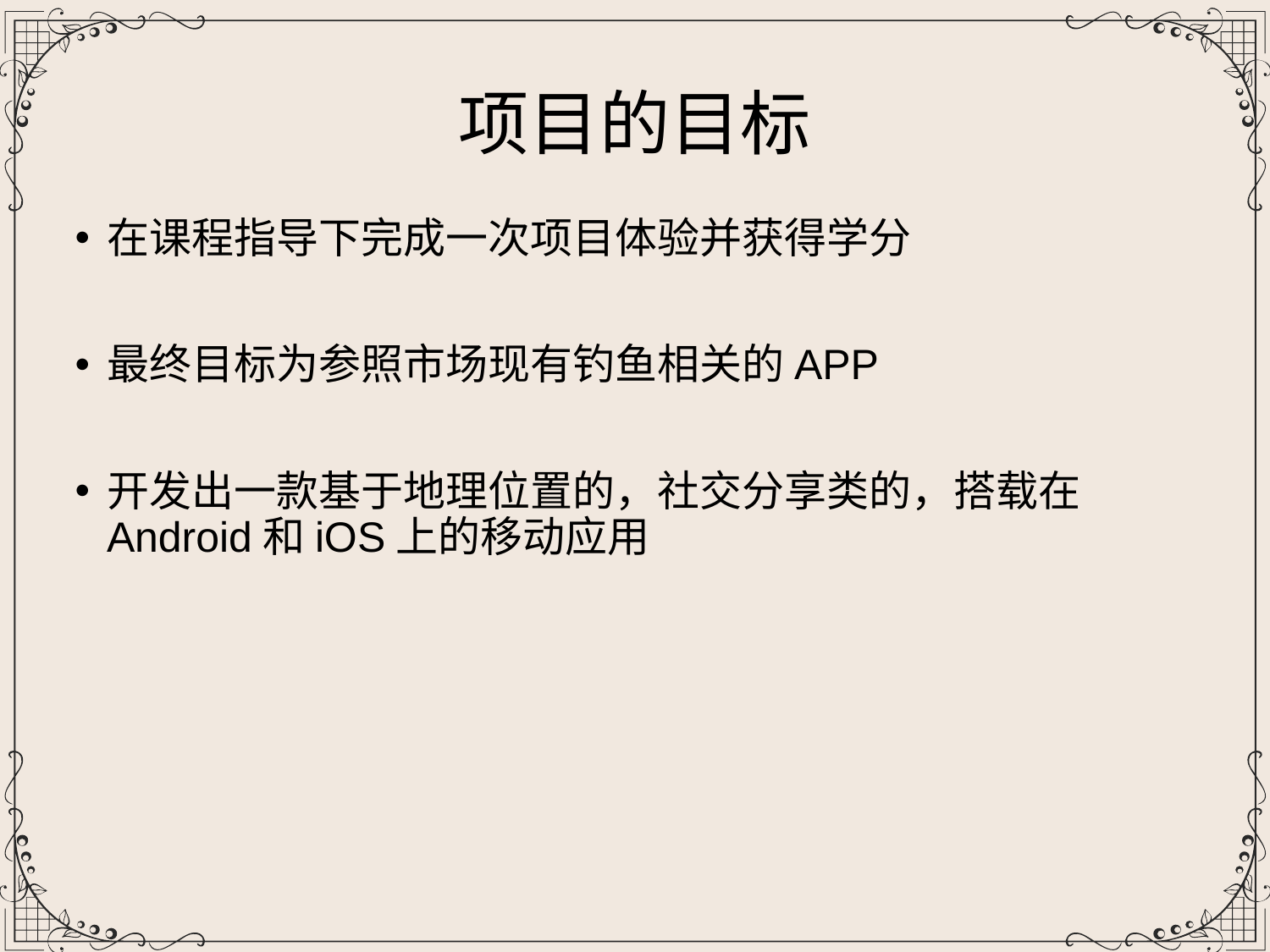

项目的目标
在课程指导下完成一次项目体验并获得学分

最终目标为参照市场现有钓鱼相关的APP

开发出一款基于地理位置的，社交分享类的，搭载在Android和iOS上的移动应用